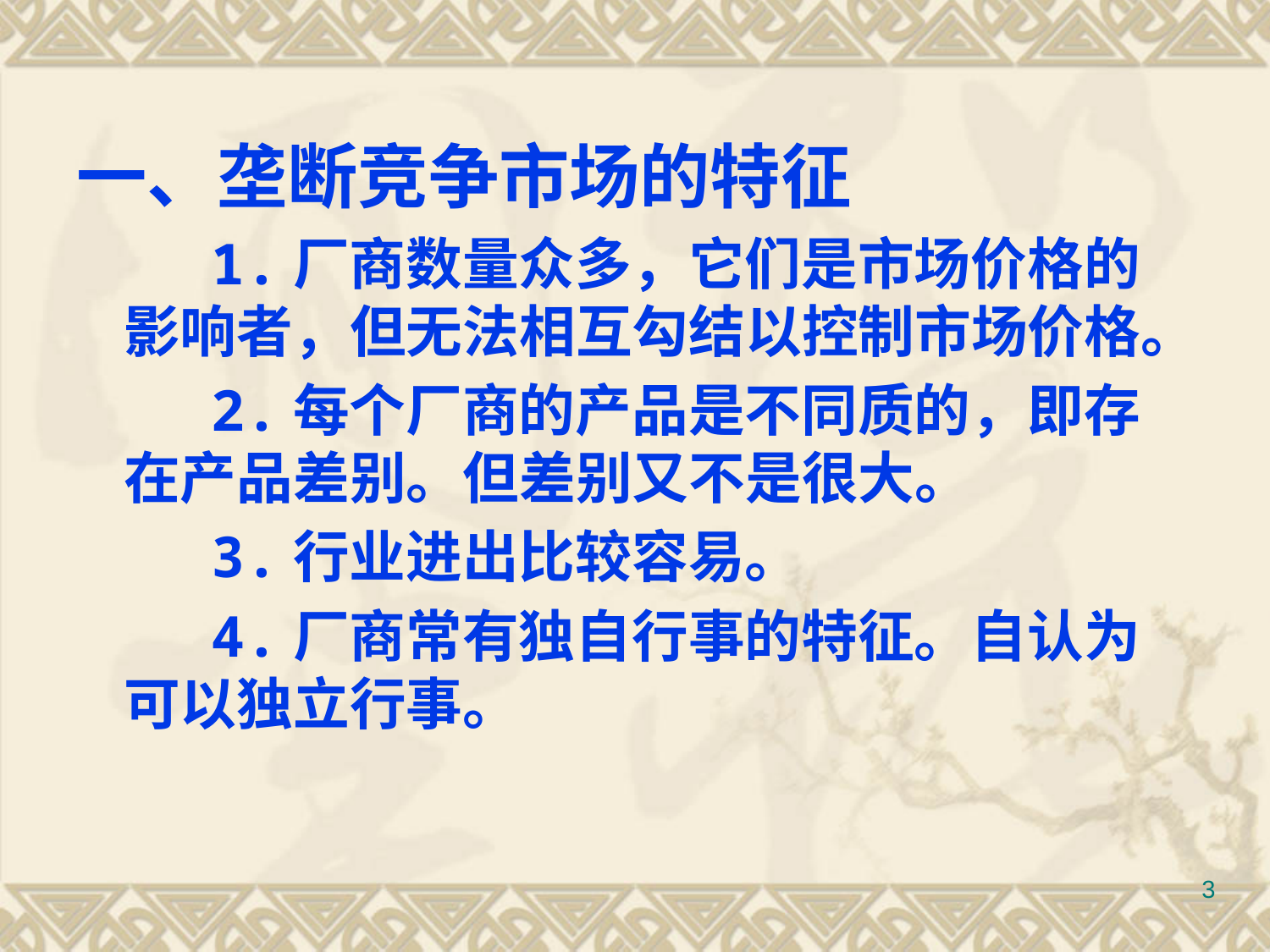

一、垄断竞争市场的特征
    1.厂商数量众多，它们是市场价格的影响者，但无法相互勾结以控制市场价格。
    2.每个厂商的产品是不同质的，即存在产品差别。但差别又不是很大。
    3.行业进出比较容易。
    4.厂商常有独自行事的特征。自认为可以独立行事。
3